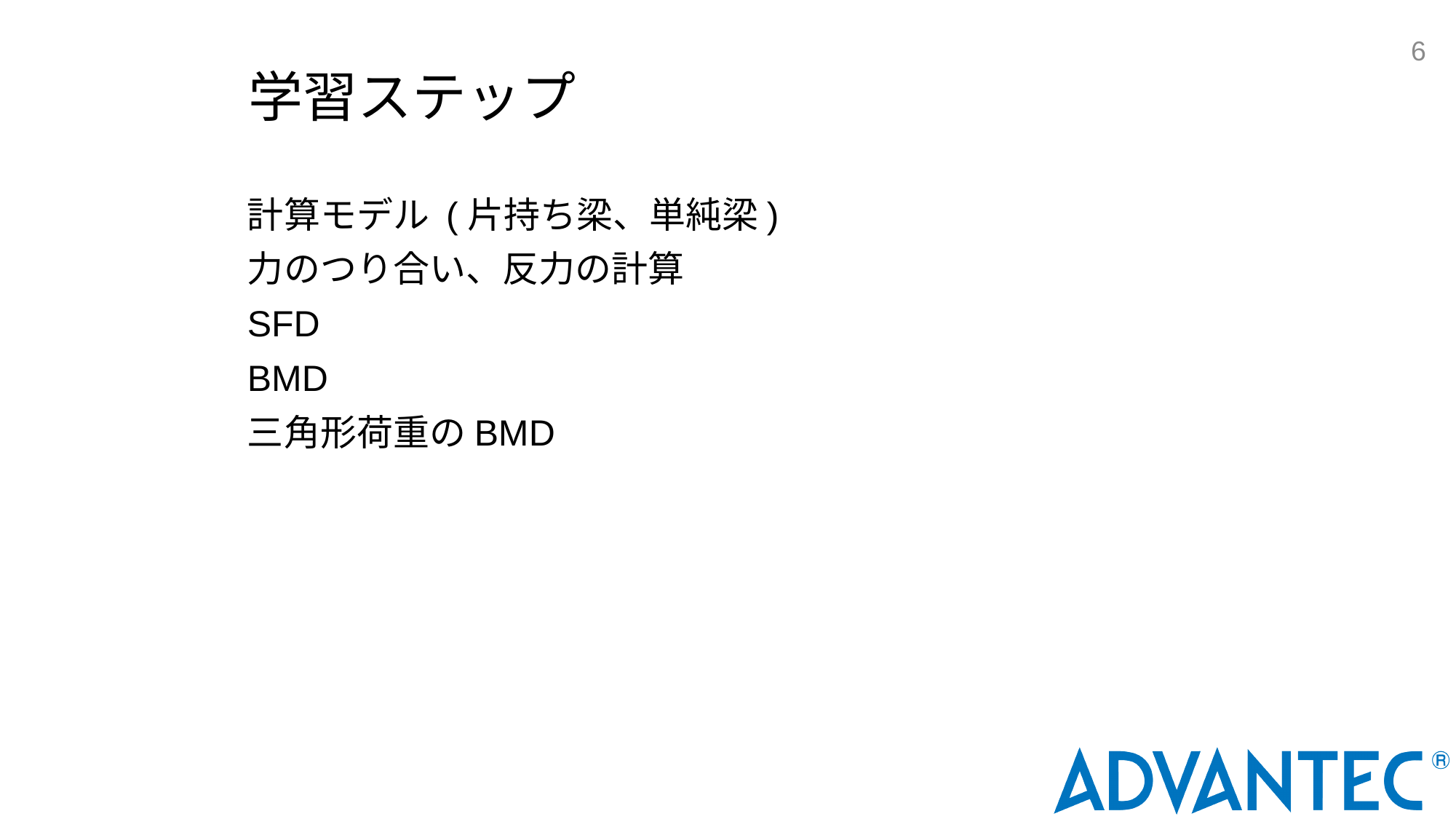

# 学習ステップ
計算モデル (片持ち梁、単純梁)
力のつり合い、反力の計算
SFD
BMD
三角形荷重のBMD